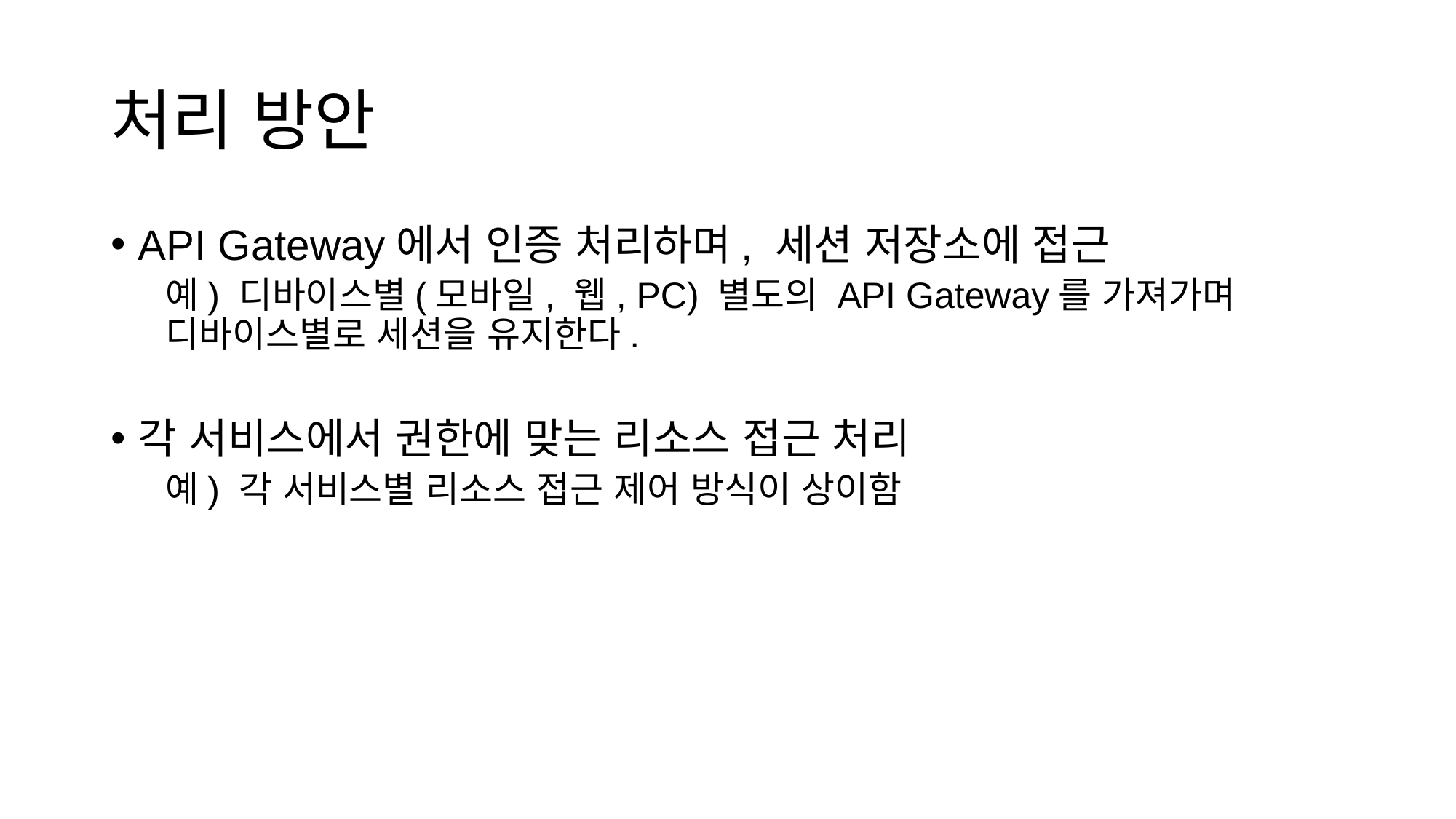

# 처리 방안
API Gateway에서 인증 처리하며, 세션 저장소에 접근
예) 디바이스별(모바일, 웹, PC) 별도의 API Gateway를 가져가며 디바이스별로 세션을 유지한다.

각 서비스에서 권한에 맞는 리소스 접근 처리
예) 각 서비스별 리소스 접근 제어 방식이 상이함